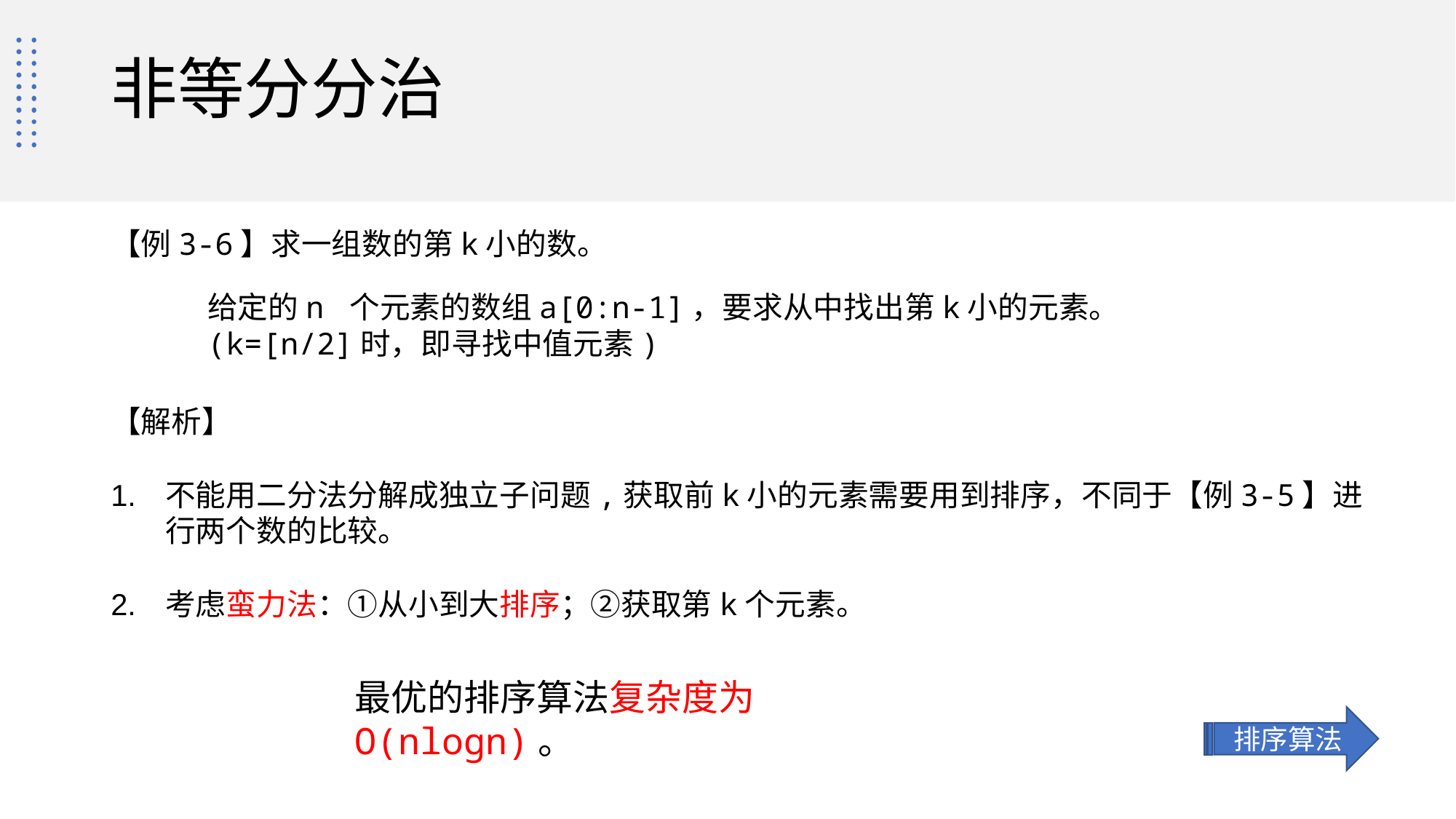

# 非等分分治
【例3-6】求一组数的第k小的数。
给定的n 个元素的数组a[0:n-1]，要求从中找出第k小的元素。
(k=[n/2]时，即寻找中值元素)
【解析】

不能用二分法分解成独立子问题,获取前k小的元素需要用到排序，不同于【例3-5】进行两个数的比较。

考虑蛮力法：①从小到大排序；②获取第k个元素。
最优的排序算法复杂度为O(nlogn)。
排序算法